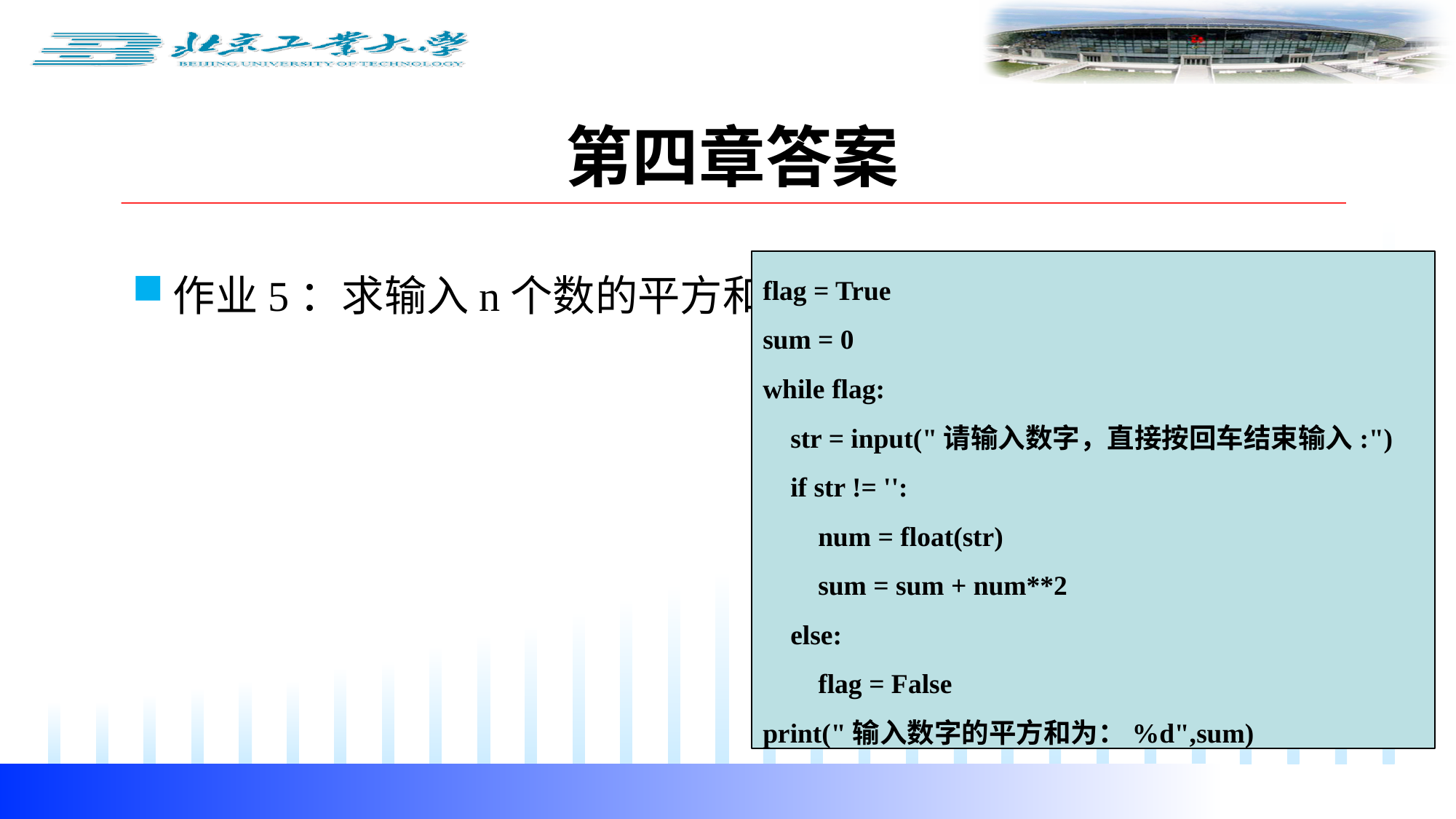

第四章答案
作业5：求输入n个数的平方和
flag = True
sum = 0
while flag:
    str = input("请输入数字，直接按回车结束输入:")
    if str != '':
        num = float(str)
        sum = sum + num**2
    else:
        flag = False
print("输入数字的平方和为：%d",sum)